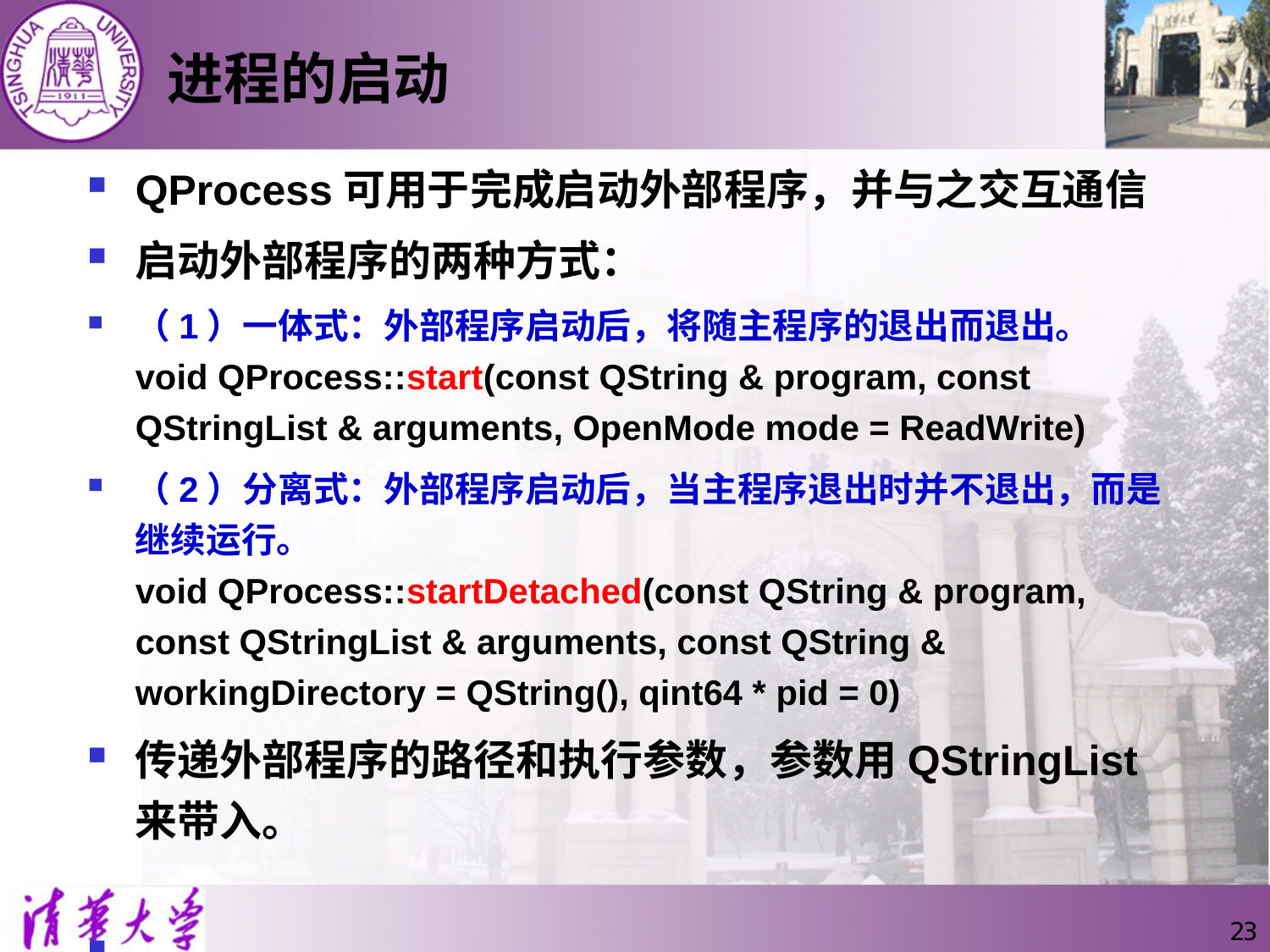

# 进程的启动
QProcess可用于完成启动外部程序，并与之交互通信
启动外部程序的两种方式：
（1）一体式：外部程序启动后，将随主程序的退出而退出。
void QProcess::start(const QString & program, const QStringList & arguments, OpenMode mode = ReadWrite)
（2）分离式：外部程序启动后，当主程序退出时并不退出，而是继续运行。
void QProcess::startDetached(const QString & program, const QStringList & arguments, const QString & workingDirectory = QString(), qint64 * pid = 0)
传递外部程序的路径和执行参数，参数用QStringList来带入。

23